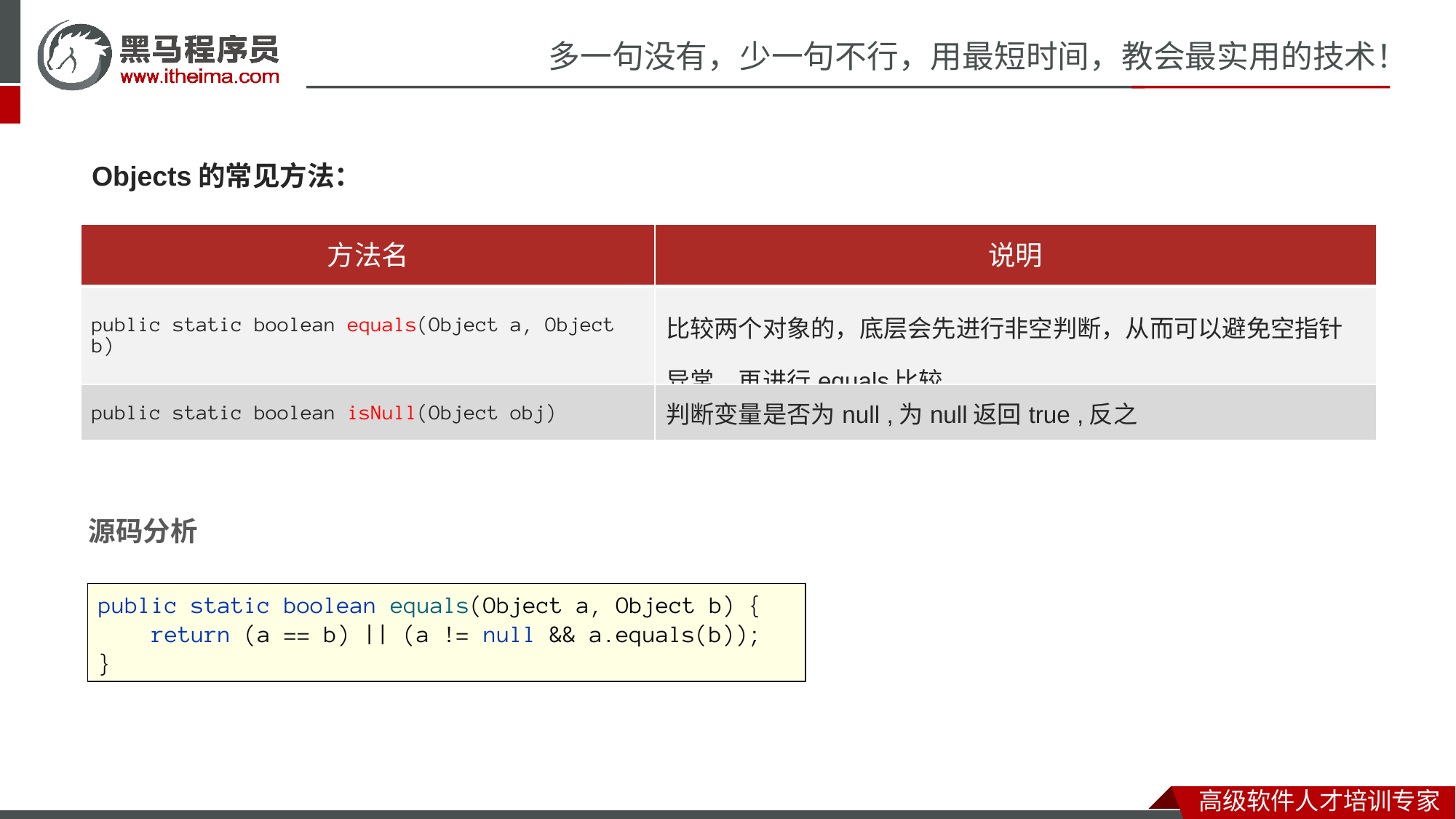

Objects的常见方法：
| 方法名 | 说明 |
| --- | --- |
| public static boolean equals(Object a, Object b) | 比较两个对象的，底层会先进行非空判断，从而可以避免空指针异常。再进行equals比较 |
| public static boolean isNull(Object obj) | 判断变量是否为null ,为null返回true ,反之 |
源码分析
public static boolean equals(Object a, Object b) {
    return (a == b) || (a != null && a.equals(b));
}